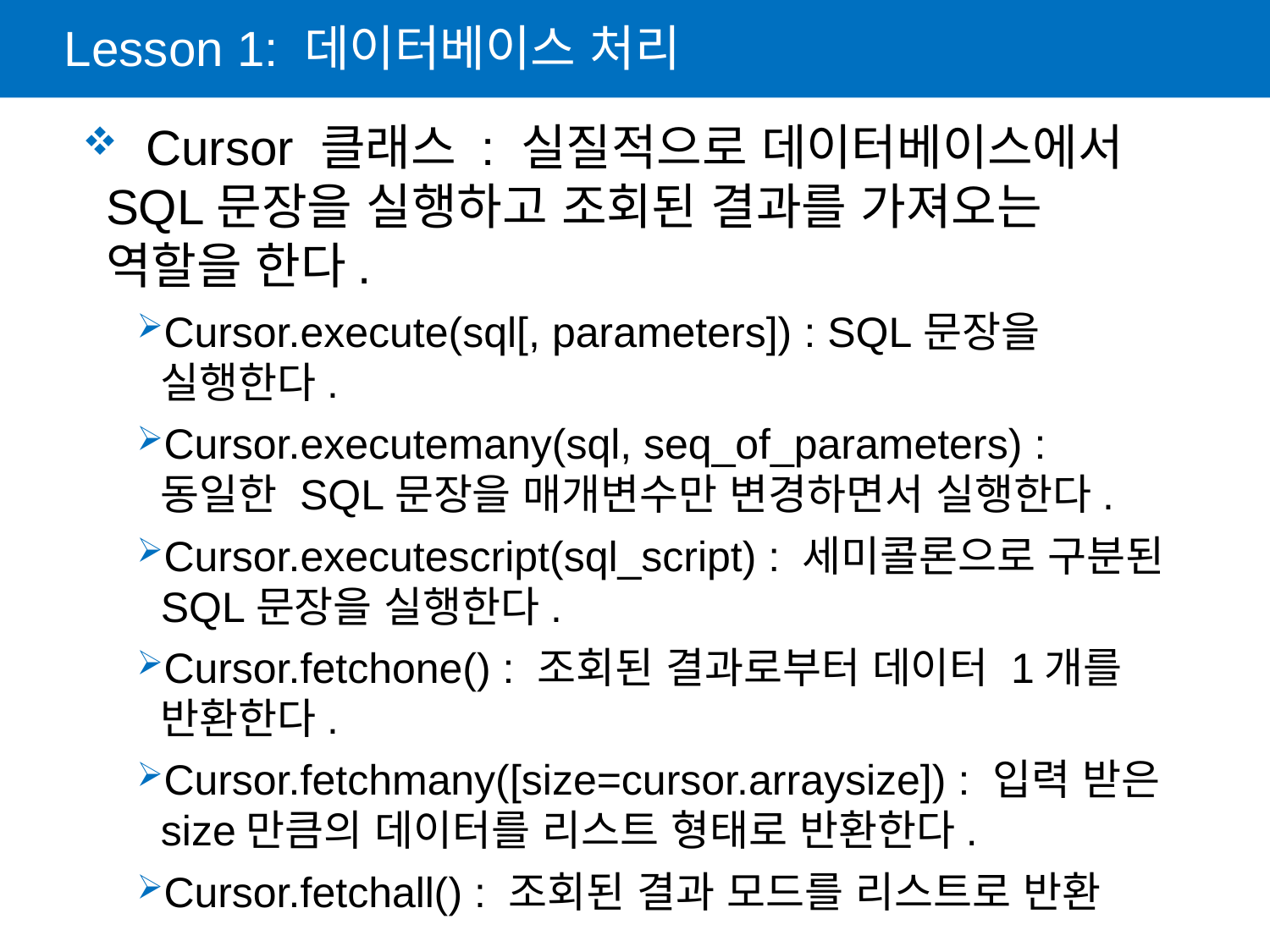

# Lesson 1: 데이터베이스 처리
  Cursor 클래스 : 실질적으로 데이터베이스에서 SQL문장을 실행하고 조회된 결과를 가져오는 역할을 한다.
Cursor.execute(sql[, parameters]) : SQL문장을 실행한다.
Cursor.executemany(sql, seq_of_parameters) : 동일한 SQL문장을 매개변수만 변경하면서 실행한다.
Cursor.executescript(sql_script) : 세미콜론으로 구분된 SQL문장을 실행한다.
Cursor.fetchone() : 조회된 결과로부터 데이터 1개를 반환한다.
Cursor.fetchmany([size=cursor.arraysize]) : 입력 받은 size만큼의 데이터를 리스트 형태로 반환한다.
Cursor.fetchall() : 조회된 결과 모드를 리스트로 반환